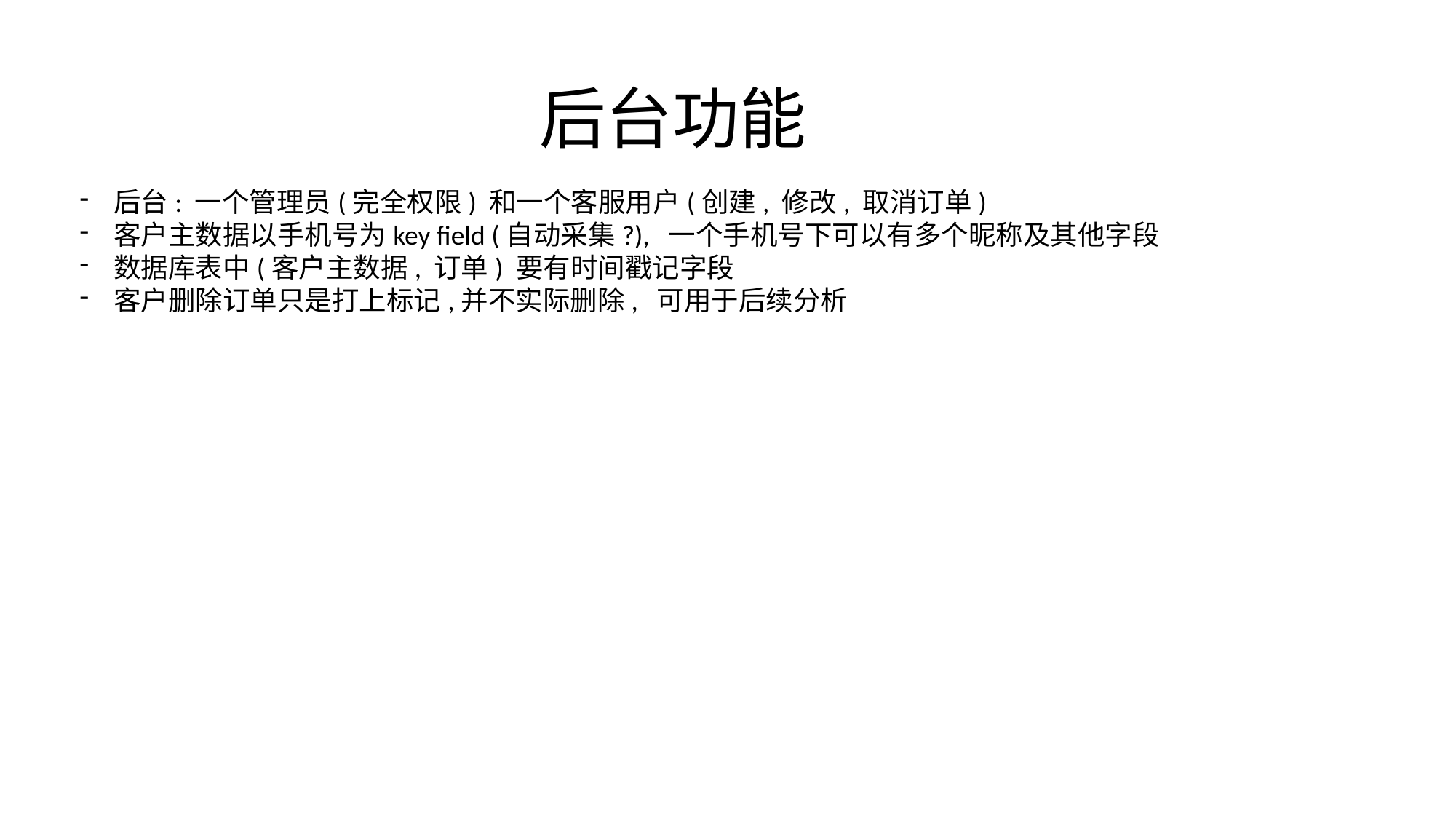

后台功能
后台: 一个管理员(完全权限) 和一个客服用户(创建, 修改, 取消订单)
客户主数据以手机号为key field (自动采集?),  一个手机号下可以有多个昵称及其他字段
数据库表中(客户主数据, 订单) 要有时间戳记字段
客户删除订单只是打上标记,并不实际删除,  可用于后续分析